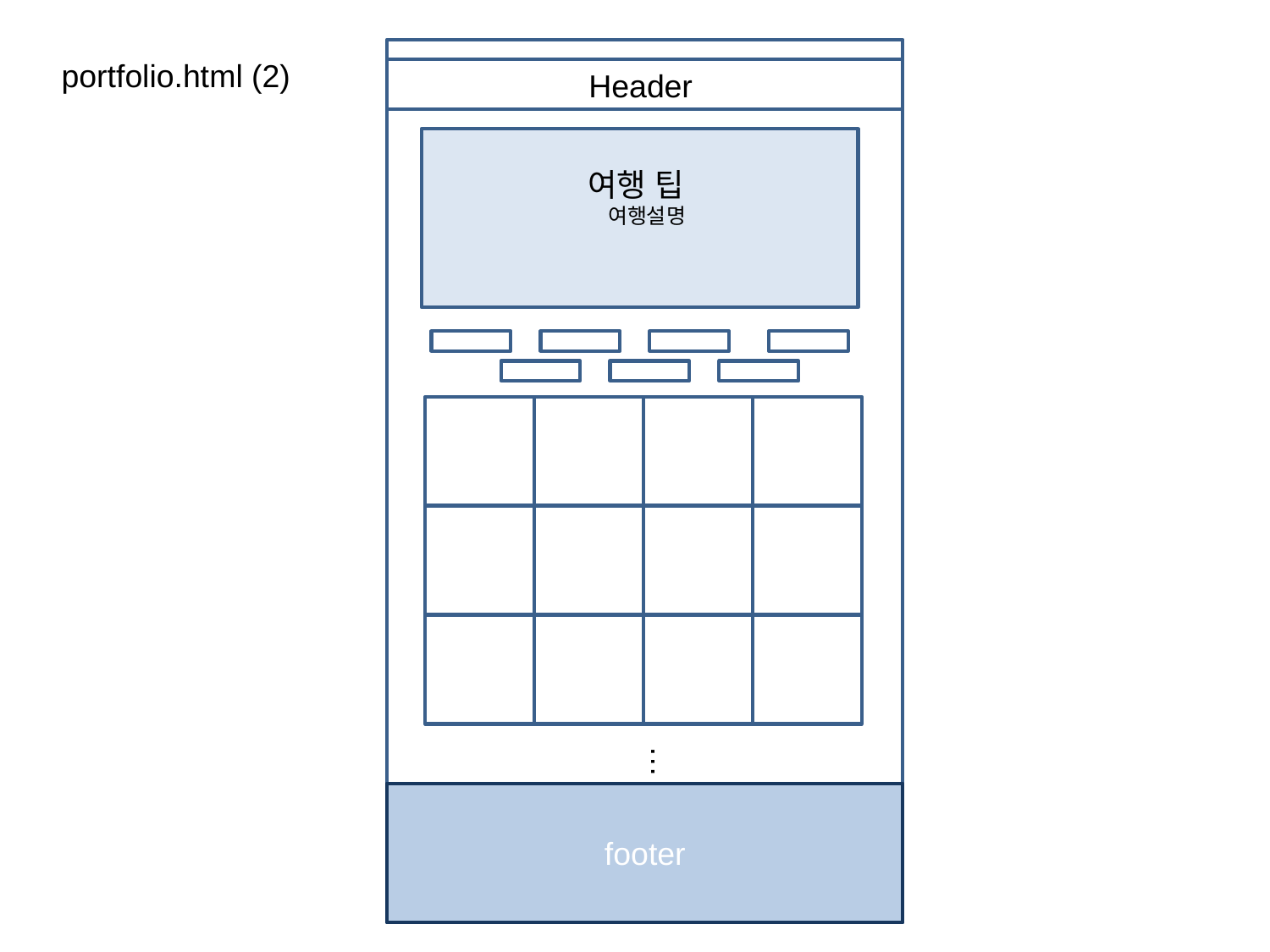

portfolio.html (2)

Header

여행 팁
여행설명

…
footer